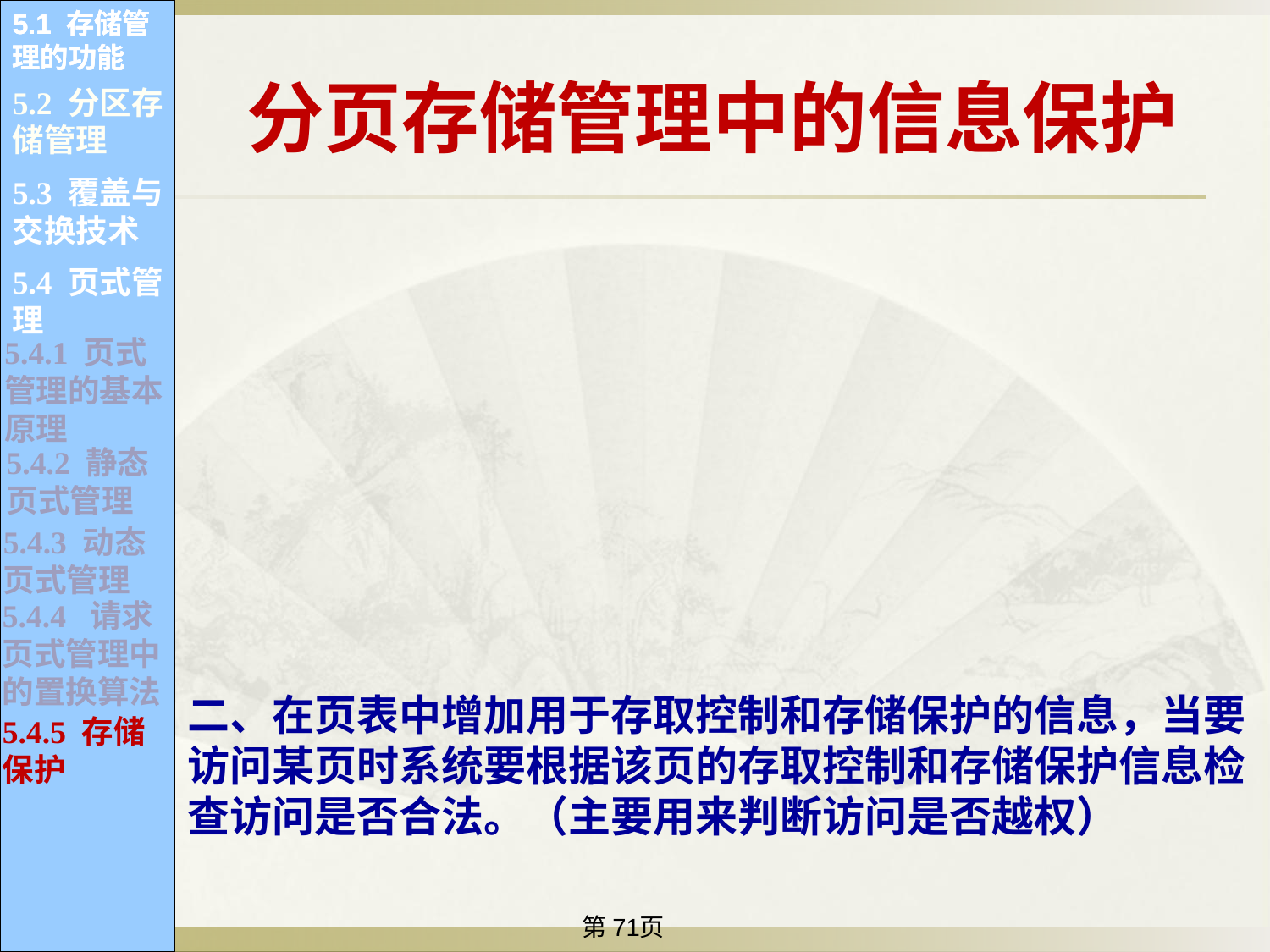

5.1 存储管理的功能

5.1 存储管理的功能
5.1 存储管理的功能
5.1 存储管理的功能

5.1 存储管理的功能

5.1 存储管理的功能
5.1 存储管理的功能
5.1 存储管理的功能

5.1 存储管理的功能

5.1 存储管理的功能
5.1 存储管理的功能
5.1 存储管理的功能
分页存储管理中的信息保护
5.2 分区存储管理
5.1.1 内存的分配和回收
5.1.2 内存空间的共享
5.1.2 内存空间的共享
5.3 覆盖与交换技术
二、在页表中增加用于存取控制和存储保护的信息，当要访问某页时系统要根据该页的存取控制和存储保护信息检查访问是否合法。（主要用来判断访问是否越权）
5.1.3 存储保护
5.1.3 存储保护
5.4 页式管理
5.1.4 内存空间的扩充
5.4.1 页式管理的基本原理
5.4.2 静态页式管理
5.4.3 动态页式管理
5.4.4  请求页式管理中的置换算法
5.4.5 存储保护